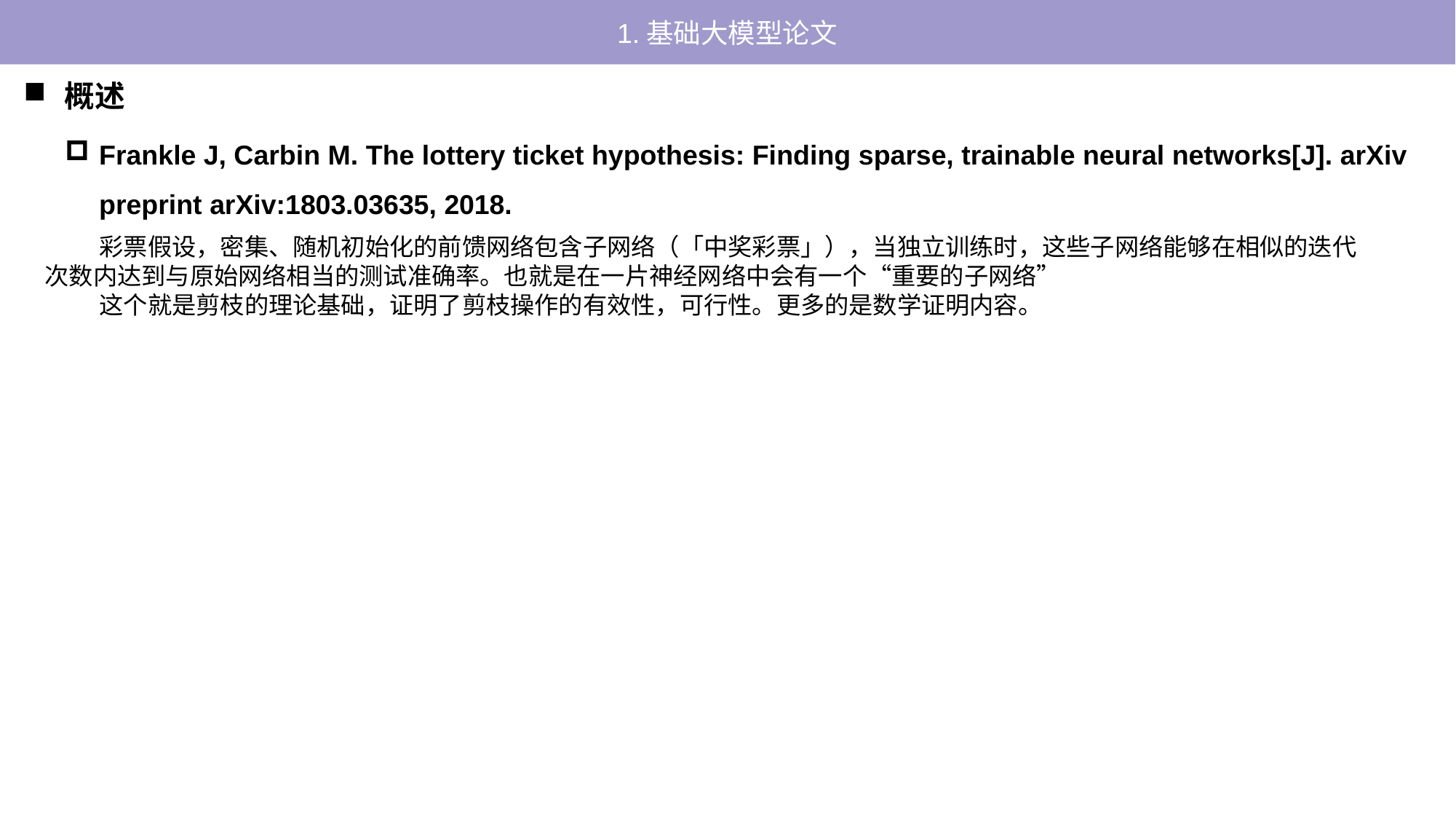

1.基础大模型论文
概述
Frankle J, Carbin M. The lottery ticket hypothesis: Finding sparse, trainable neural networks[J]. arXiv preprint arXiv:1803.03635, 2018.

彩票假设，密集、随机初始化的前馈网络包含子网络（「中奖彩票」），当独立训练时，这些子网络能够在相似的迭代次数内达到与原始网络相当的测试准确率。也就是在一片神经网络中会有一个“重要的子网络”
这个就是剪枝的理论基础，证明了剪枝操作的有效性，可行性。更多的是数学证明内容。